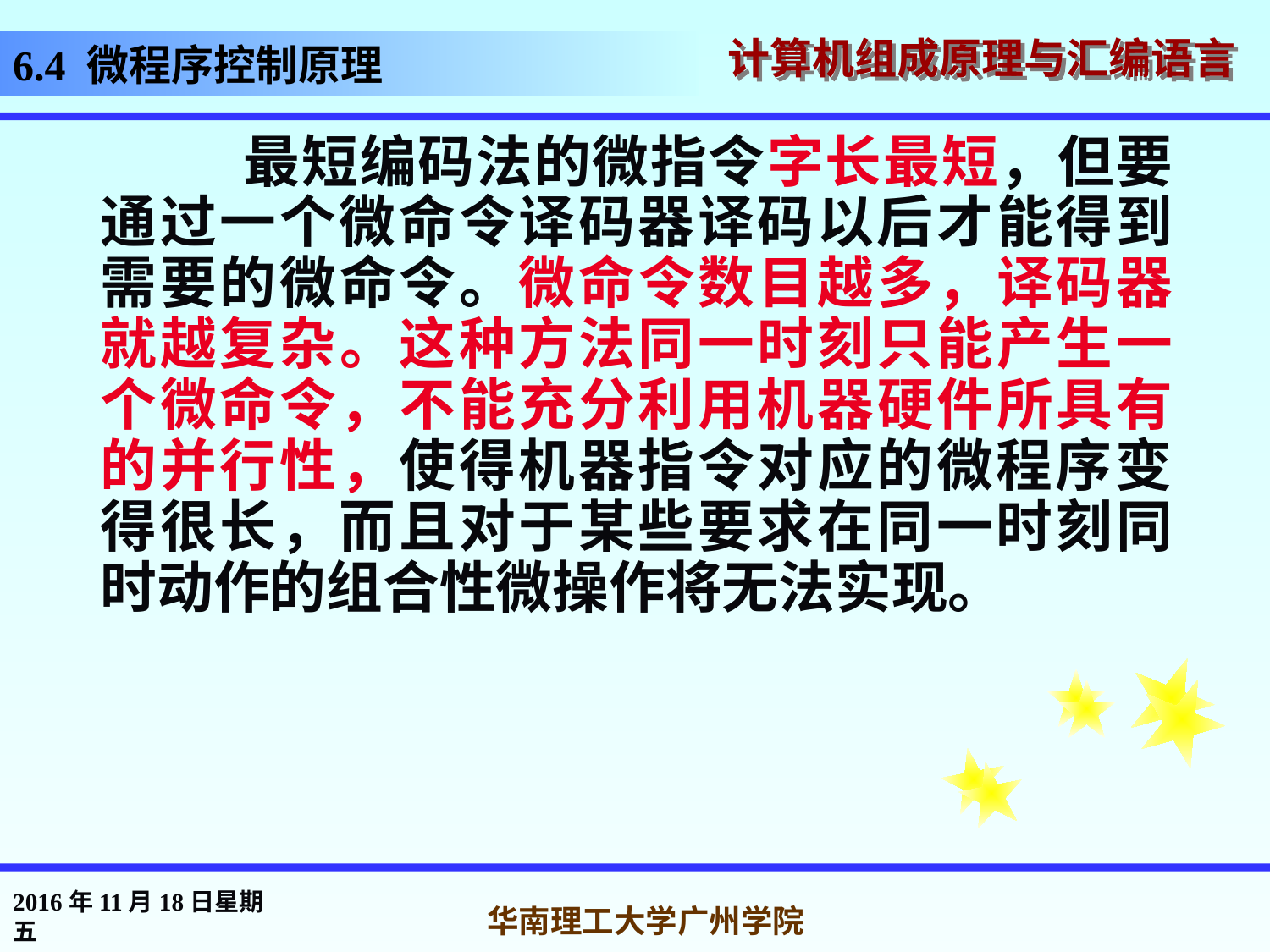

# 6.4 微程序控制原理
            最短编码法的微指令字长最短，但要通过一个微命令译码器译码以后才能得到需要的微命令。微命令数目越多，译码器就越复杂。这种方法同一时刻只能产生一个微命令，不能充分利用机器硬件所具有的并行性，使得机器指令对应的微程序变得很长，而且对于某些要求在同一时刻同时动作的组合性微操作将无法实现。
2016年11月18日星期五
华南理工大学广州学院